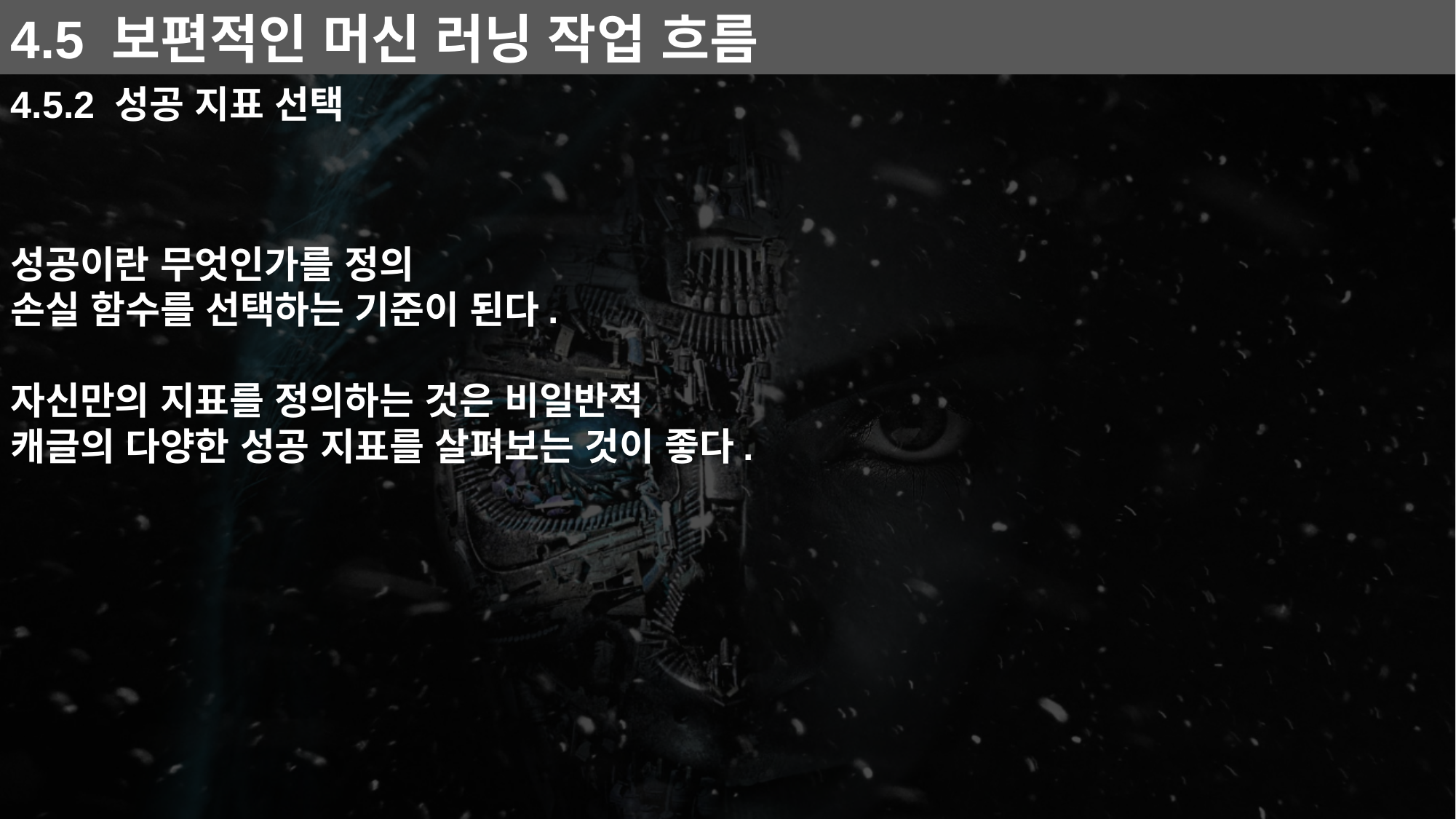

4.5 보편적인 머신 러닝 작업 흐름

4.5.2 성공 지표 선택
성공이란 무엇인가를 정의
손실 함수를 선택하는 기준이 된다.

자신만의 지표를 정의하는 것은 비일반적
캐글의 다양한 성공 지표를 살펴보는 것이 좋다.